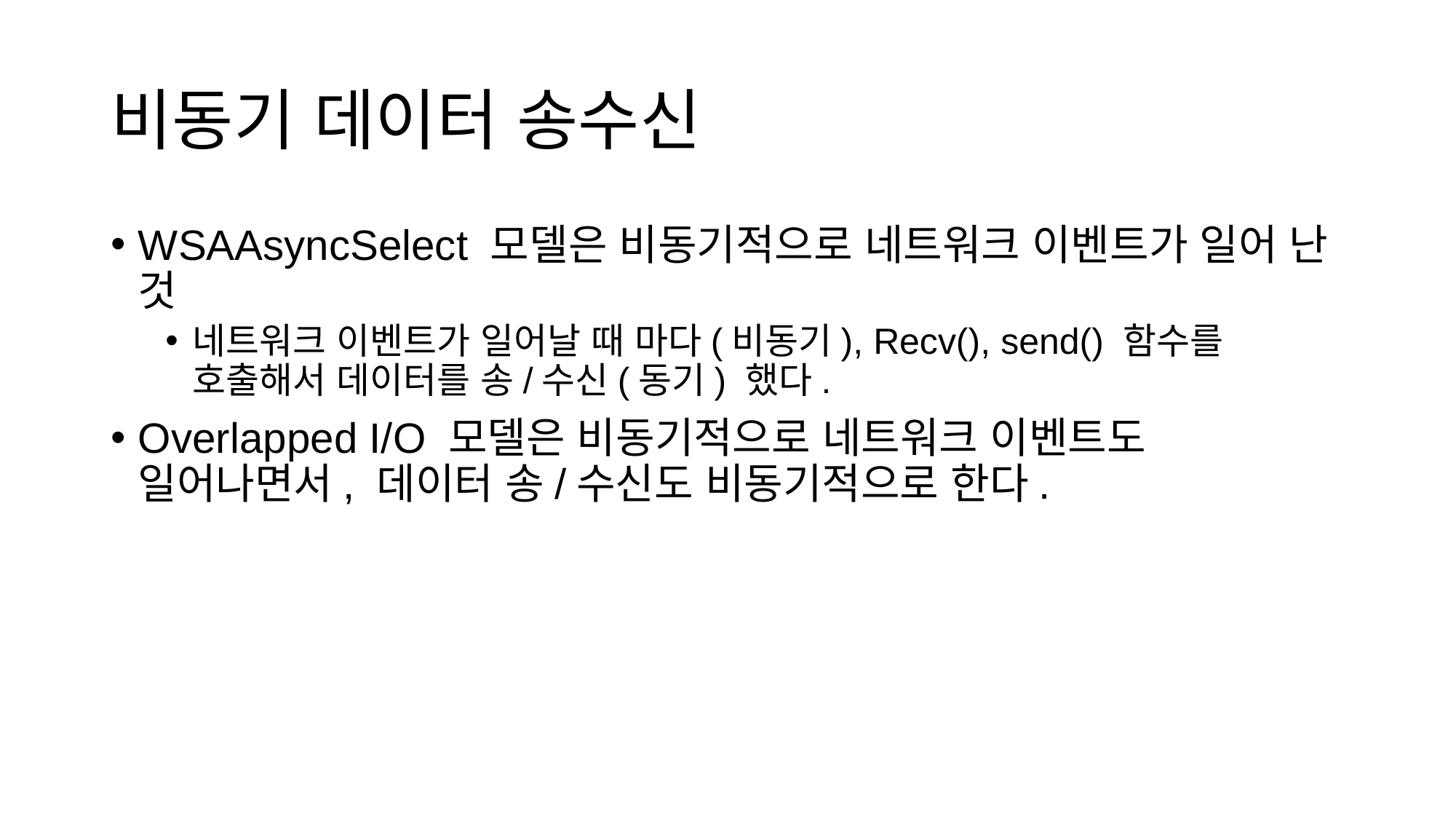

# 비동기 데이터 송수신
WSAAsyncSelect 모델은 비동기적으로 네트워크 이벤트가 일어 난 것
네트워크 이벤트가 일어날 때 마다(비동기), Recv(), send() 함수를 호출해서 데이터를 송/수신(동기) 했다.
Overlapped I/O 모델은 비동기적으로 네트워크 이벤트도 일어나면서, 데이터 송/수신도 비동기적으로 한다.